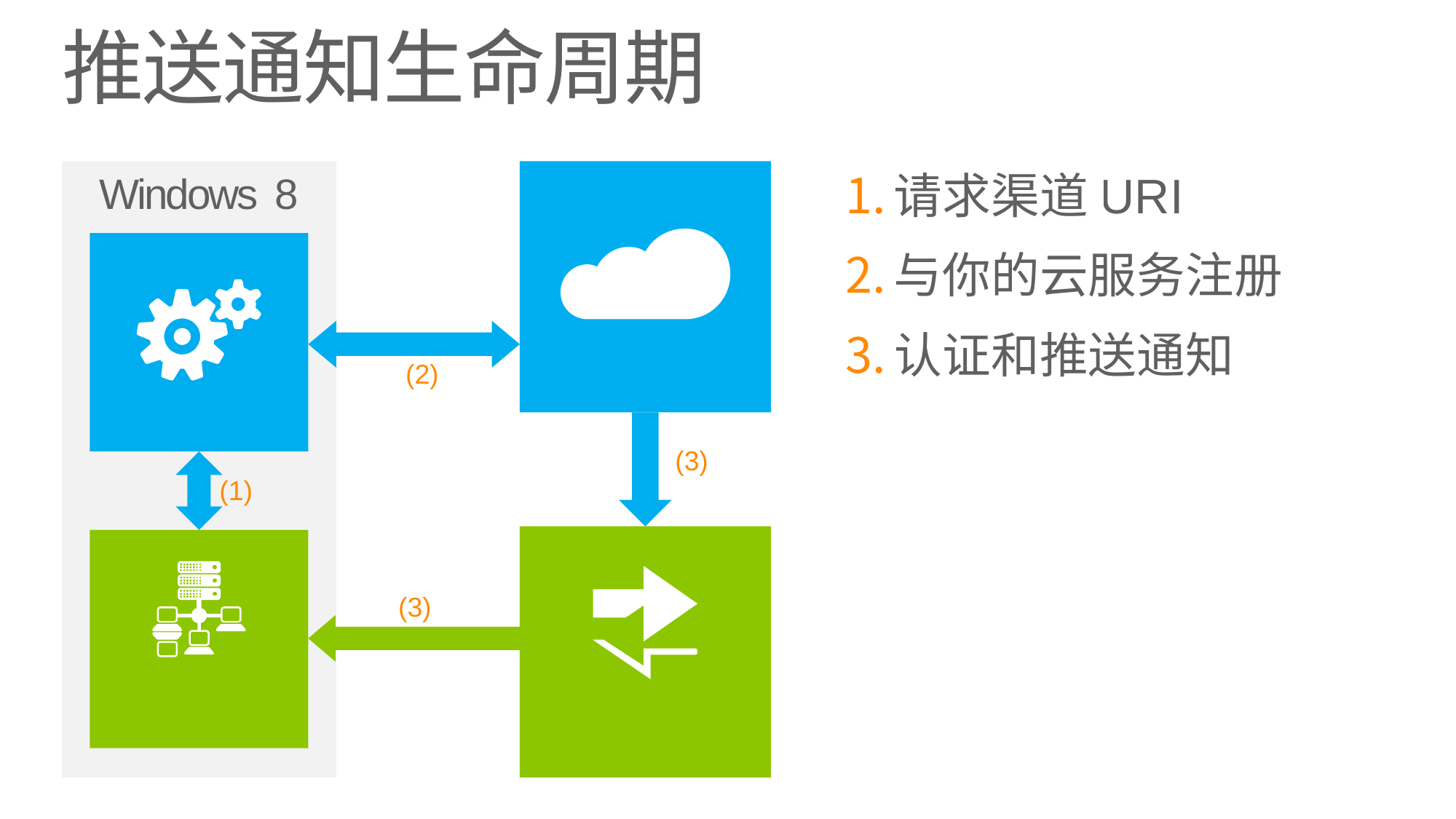

# 推送通知生命周期
云服务
Windows  8
请求渠道URI
与你的云服务注册
认证和推送通知

应用

(2)

(3)

(1)
Windows
推送通知服务
通知客户端平台

(3)